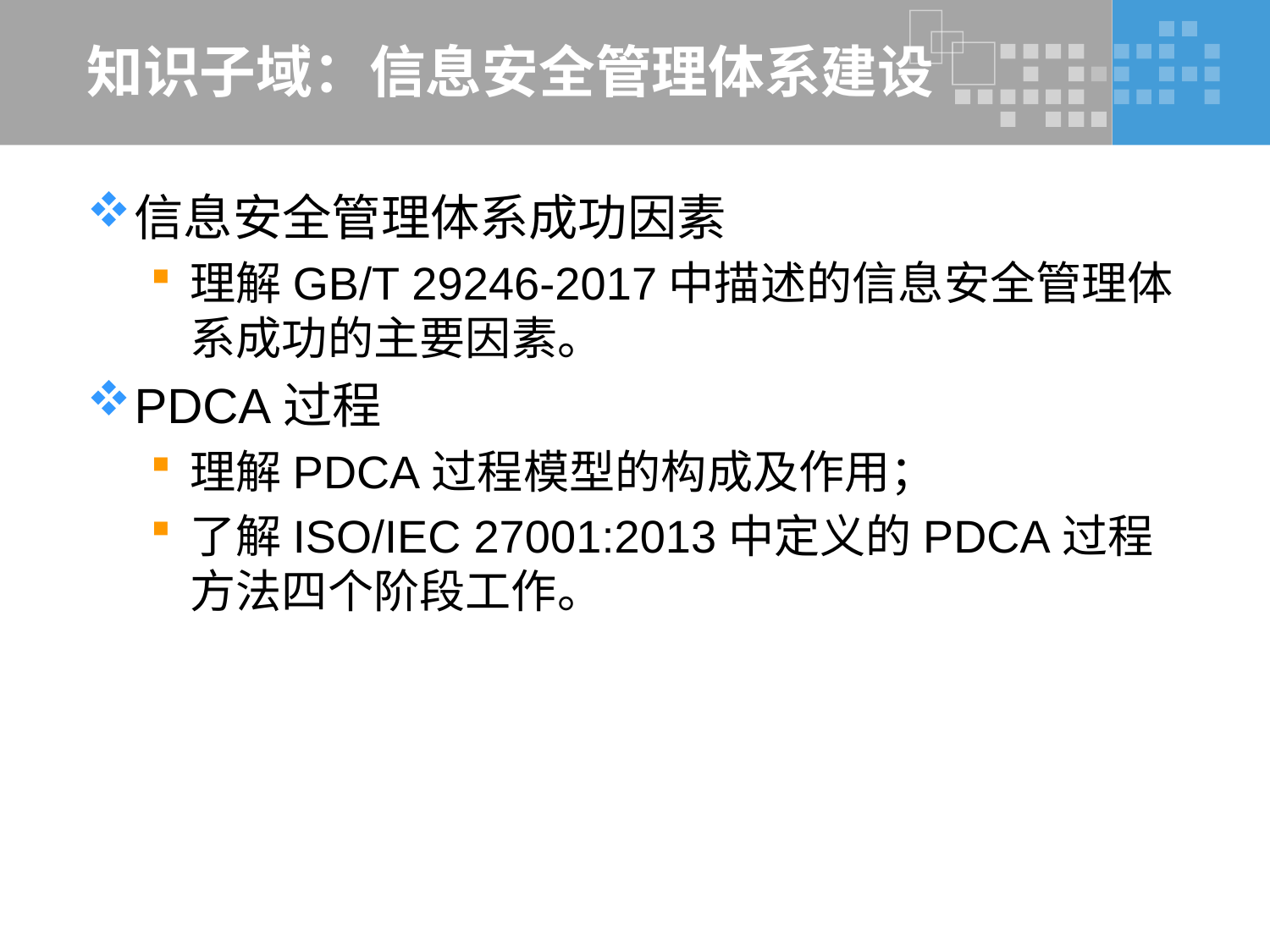

# 知识子域：信息安全管理体系建设
信息安全管理体系成功因素
理解GB/T 29246-2017中描述的信息安全管理体系成功的主要因素。
PDCA过程
理解PDCA过程模型的构成及作用；
了解ISO/IEC 27001:2013中定义的PDCA过程方法四个阶段工作。
16